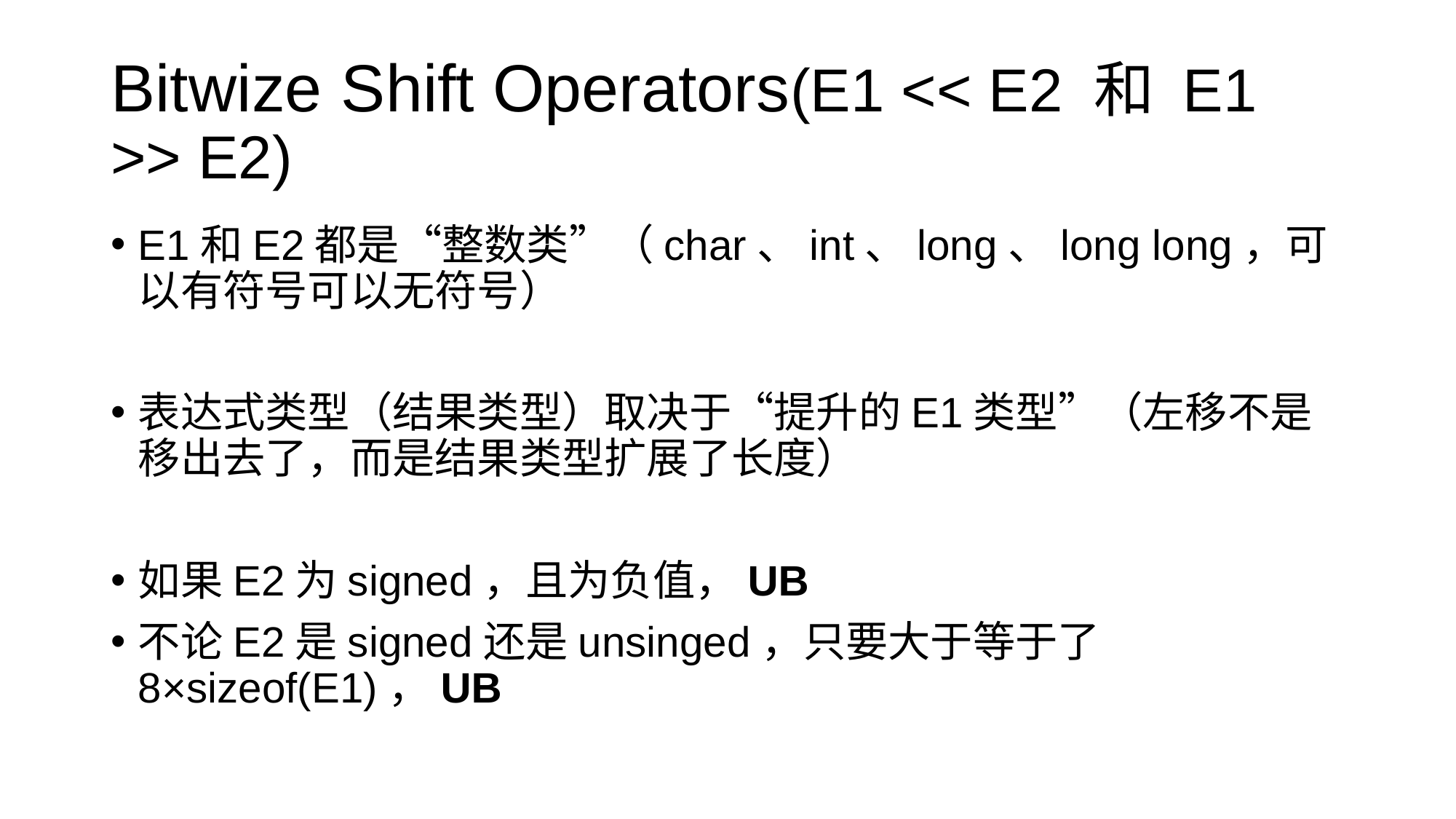

# Bitwize Shift Operators(E1 << E2 和 E1 >> E2)
E1和E2都是“整数类”（char、int、long、long long，可以有符号可以无符号）

表达式类型（结果类型）取决于“提升的E1类型”（左移不是移出去了，而是结果类型扩展了长度）

如果E2为signed，且为负值，UB
不论E2是signed还是unsinged，只要大于等于了8×sizeof(E1)，UB